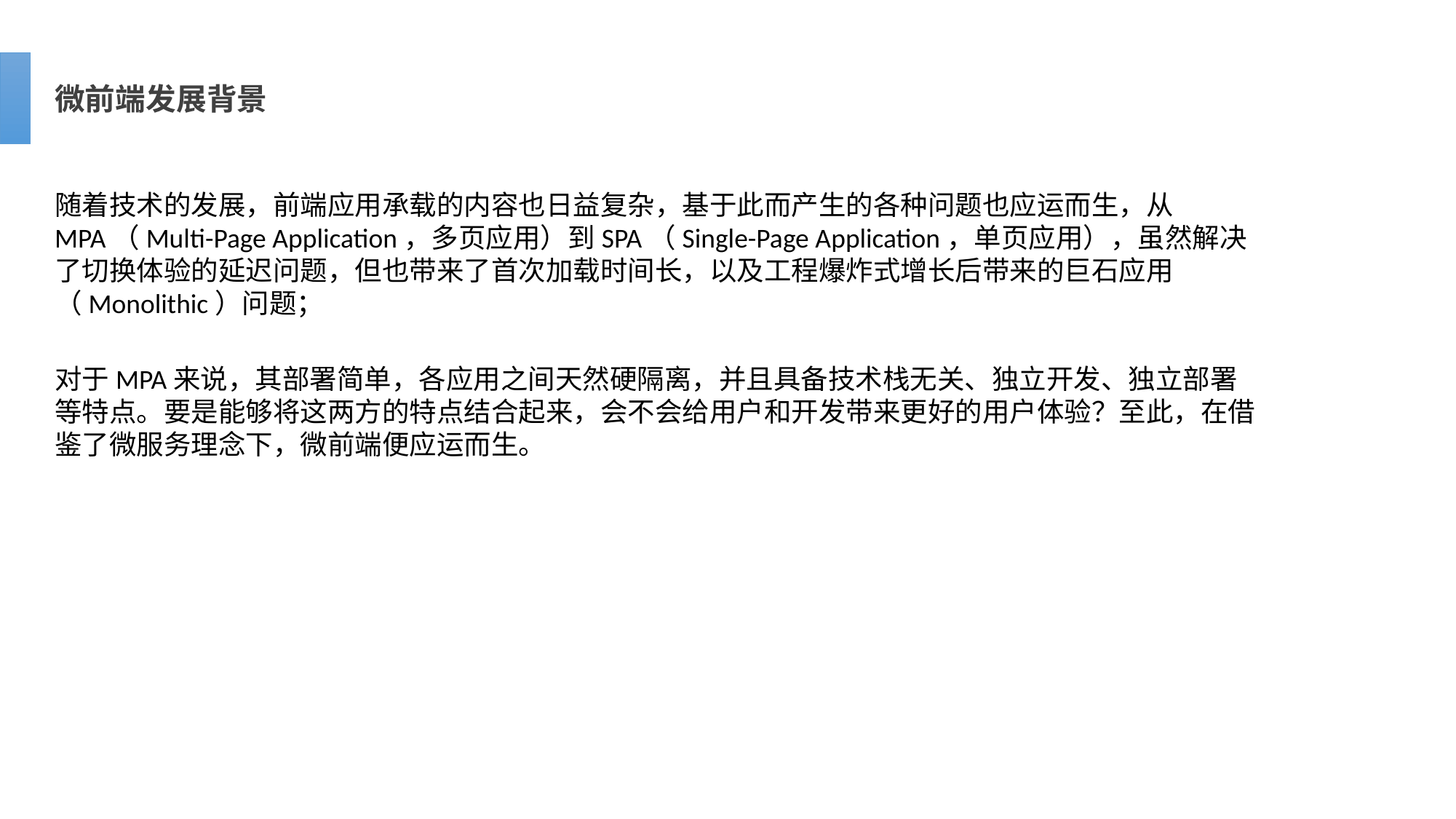

微前端发展背景
随着技术的发展，前端应用承载的内容也日益复杂，基于此而产生的各种问题也应运而生，从MPA（Multi-Page Application，多页应用）到SPA（Single-Page Application，单页应用），虽然解决了切换体验的延迟问题，但也带来了首次加载时间长，以及工程爆炸式增长后带来的巨石应用（Monolithic）问题；
对于MPA来说，其部署简单，各应用之间天然硬隔离，并且具备技术栈无关、独立开发、独立部署等特点。要是能够将这两方的特点结合起来，会不会给用户和开发带来更好的用户体验？至此，在借鉴了微服务理念下，微前端便应运而生。